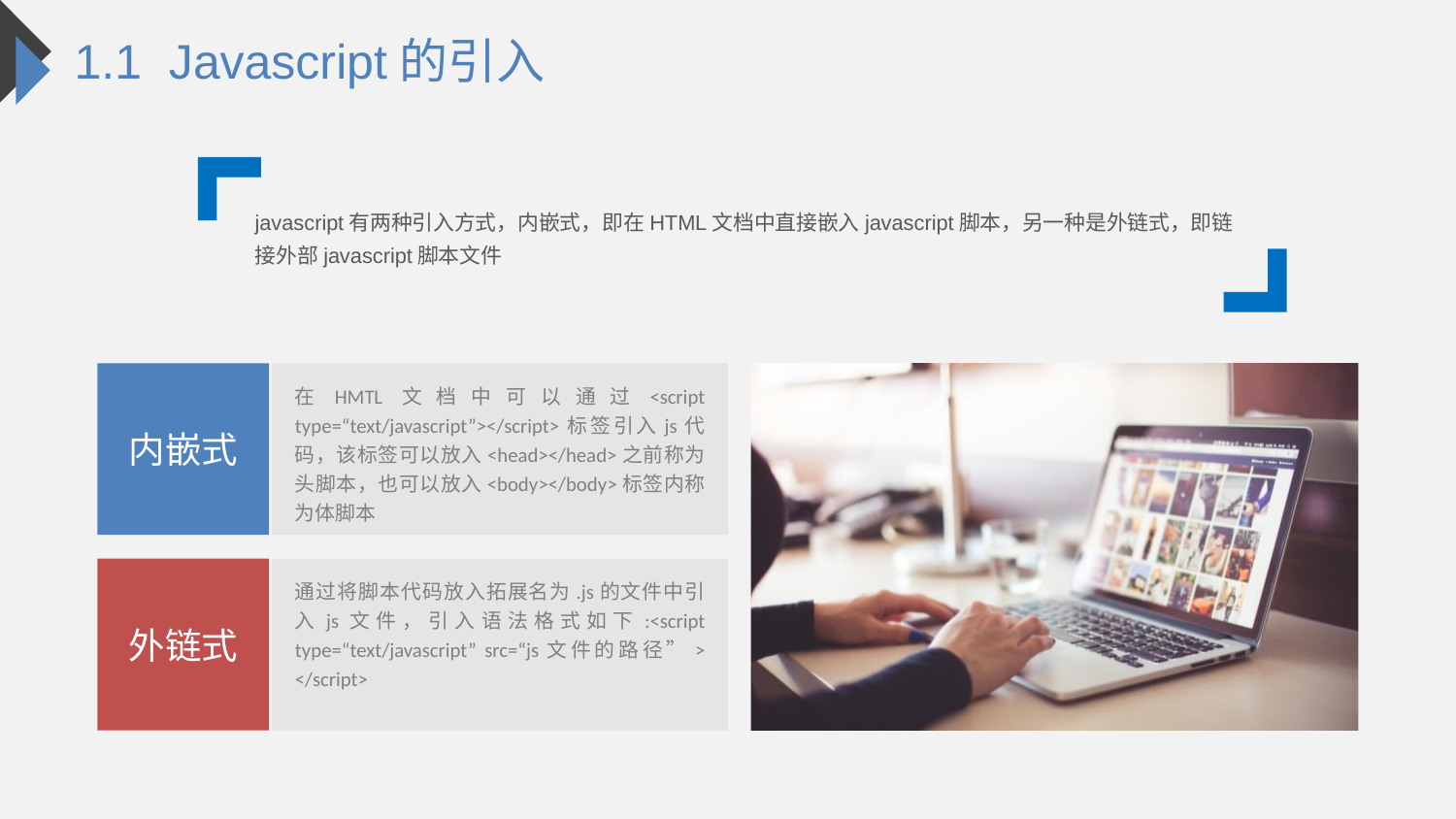

1.1  Javascript的引入

javascript有两种引入方式，内嵌式，即在HTML文档中直接嵌入javascript脚本，另一种是外链式，即链接外部javascript脚本文件

内嵌式

在HMTL文档中可以通过<script type=“text/javascript”></script>标签引入js代码，该标签可以放入<head></head>之前称为头脚本，也可以放入<body></body>标签内称为体脚本
外链式

通过将脚本代码放入拓展名为.js的文件中引入js文件，引入语法格式如下:<script type=“text/javascript” src=“js文件的路径”> </script>